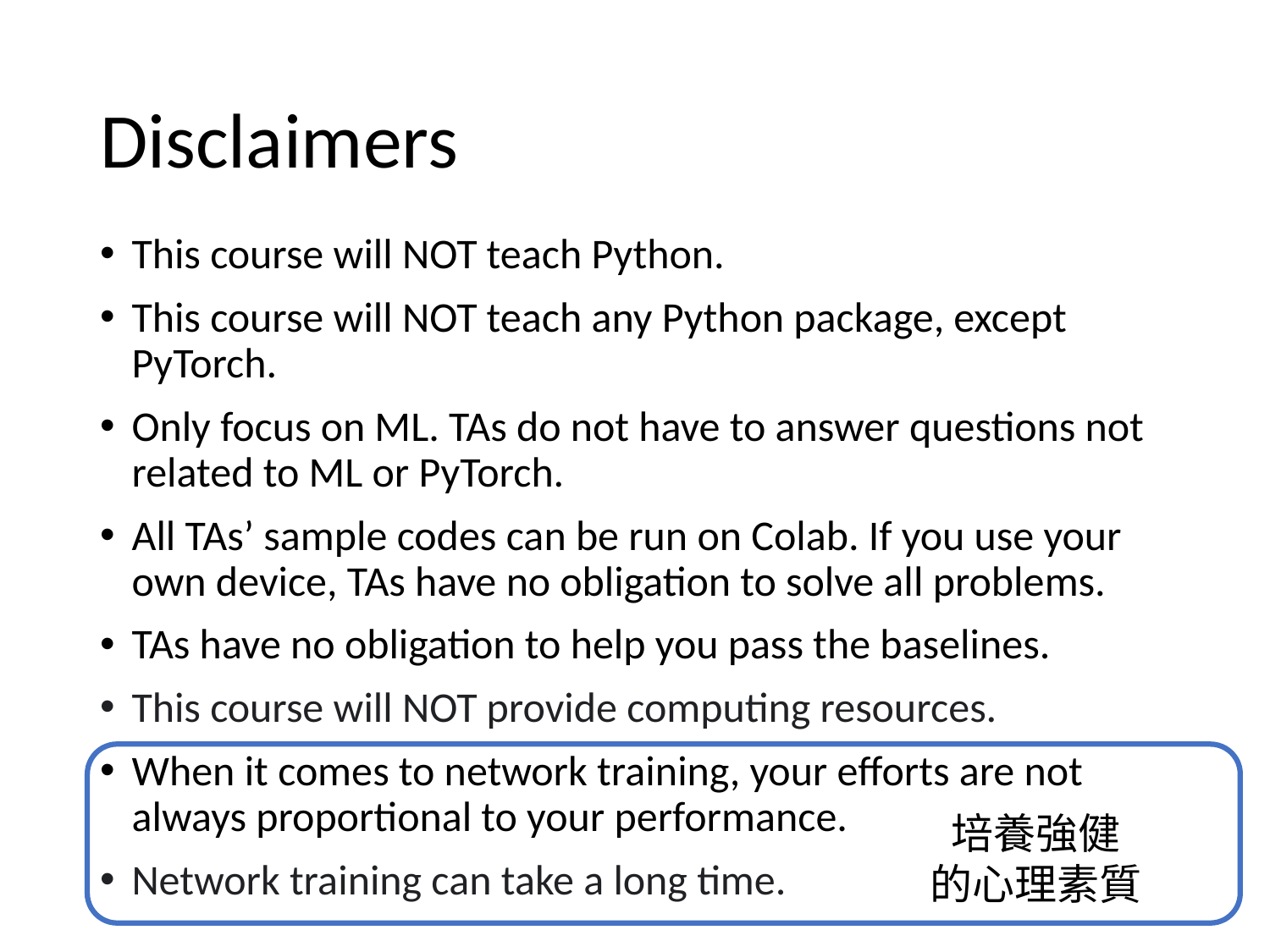

# Disclaimers
This course will NOT teach Python.
This course will NOT teach any Python package, except PyTorch.
Only focus on ML. TAs do not have to answer questions not related to ML or PyTorch.
All TAs’ sample codes can be run on Colab. If you use your own device, TAs have no obligation to solve all problems.
TAs have no obligation to help you pass the baselines.
This course will NOT provide computing resources.
When it comes to network training, your efforts are not always proportional to your performance.
Network training can take a long time.

培養強健
的心理素質